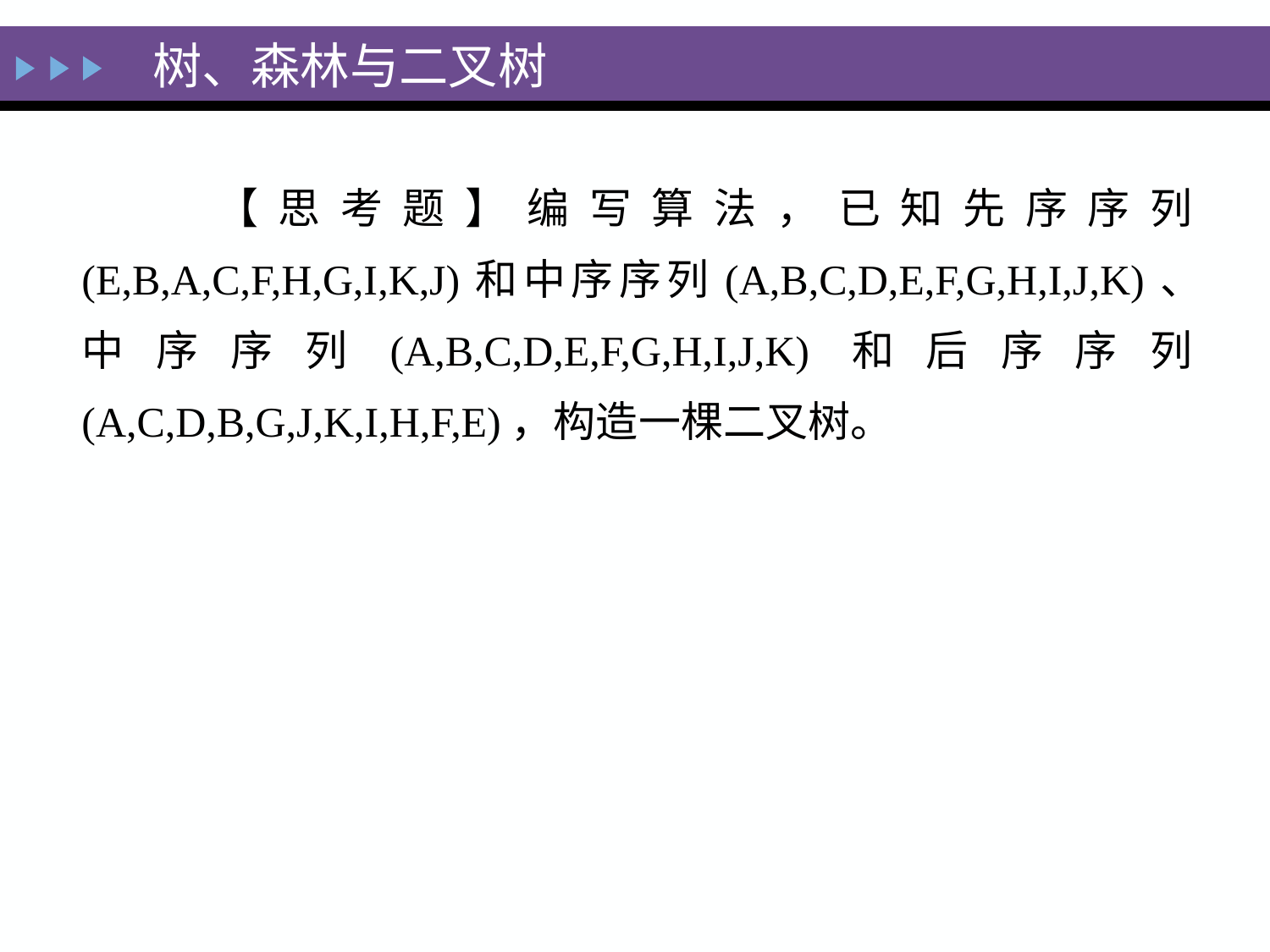

# 树、森林与二叉树
 【思考题】编写算法，已知先序序列(E,B,A,C,F,H,G,I,K,J)和中序序列(A,B,C,D,E,F,G,H,I,J,K)、中序序列(A,B,C,D,E,F,G,H,I,J,K)和后序序列(A,C,D,B,G,J,K,I,H,F,E)，构造一棵二叉树。